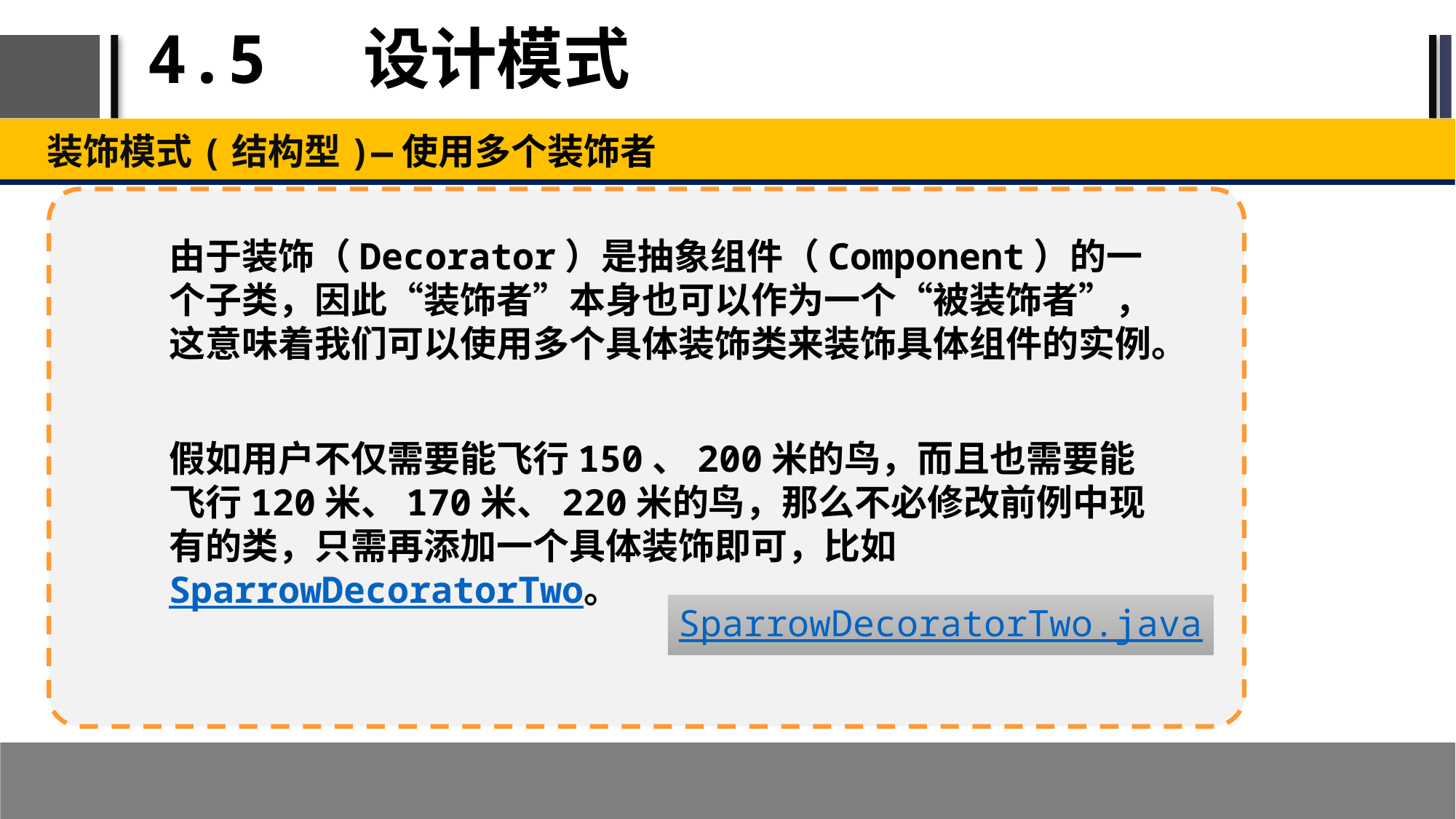

# 4.5  设计模式
装饰模式(结构型)—使用多个装饰者

由于装饰（Decorator）是抽象组件（Component）的一个子类，因此“装饰者”本身也可以作为一个“被装饰者”，这意味着我们可以使用多个具体装饰类来装饰具体组件的实例。
假如用户不仅需要能飞行150、200米的鸟，而且也需要能飞行120米、170米、220米的鸟，那么不必修改前例中现有的类，只需再添加一个具体装饰即可，比如SparrowDecoratorTwo。
SparrowDecoratorTwo.java